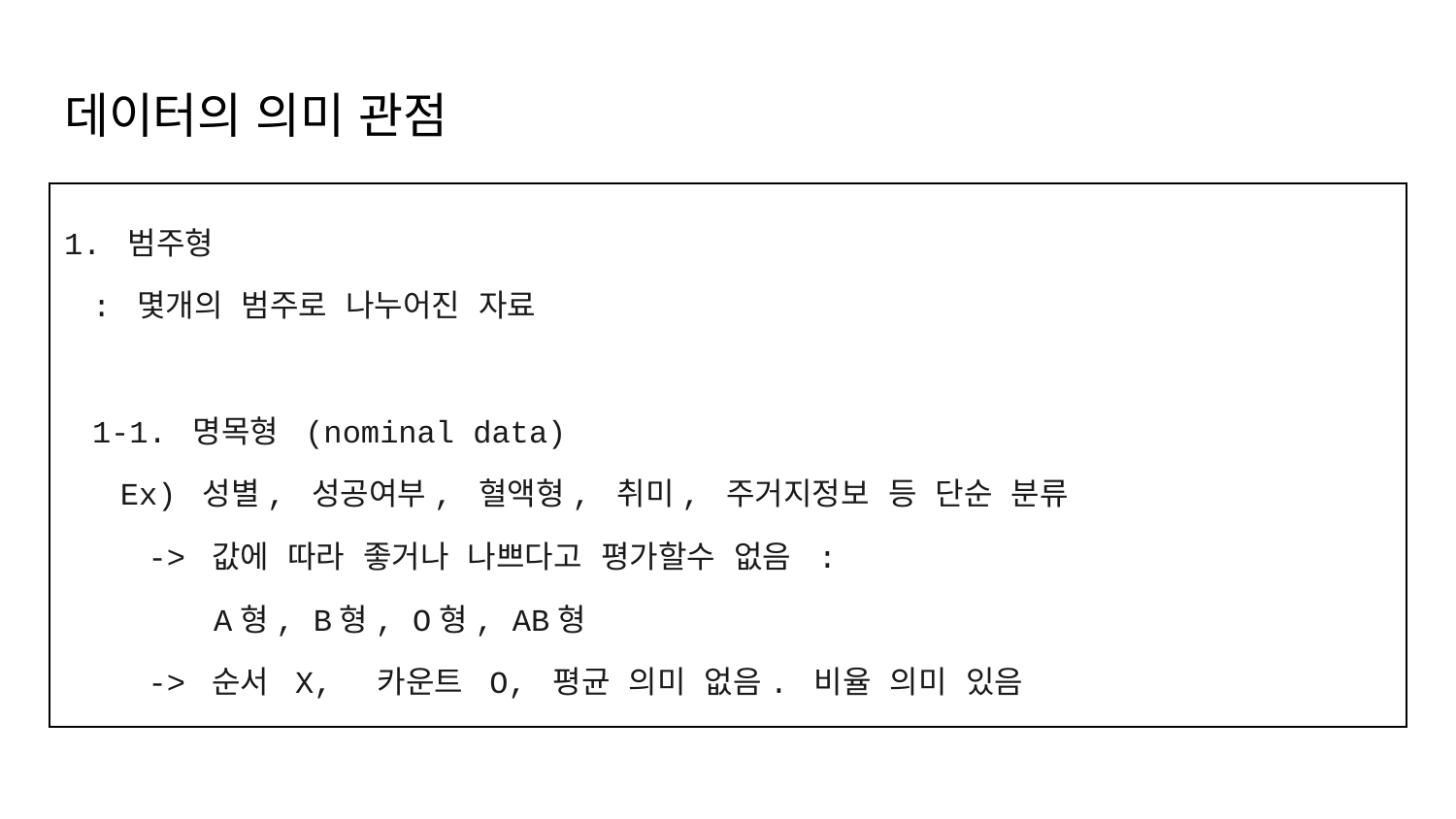

# 데이터의 의미 관점
1. 범주형
: 몇개의 범주로 나누어진 자료

1-1. 명목형 (nominal data)
Ex) 성별, 성공여부, 혈액형, 취미, 주거지정보 등 단순 분류
-> 값에 따라 좋거나 나쁘다고 평가할수 없음 :
  A형, B형, O형, AB형
-> 순서 X,  카운트 O, 평균 의미 없음. 비율 의미 있음